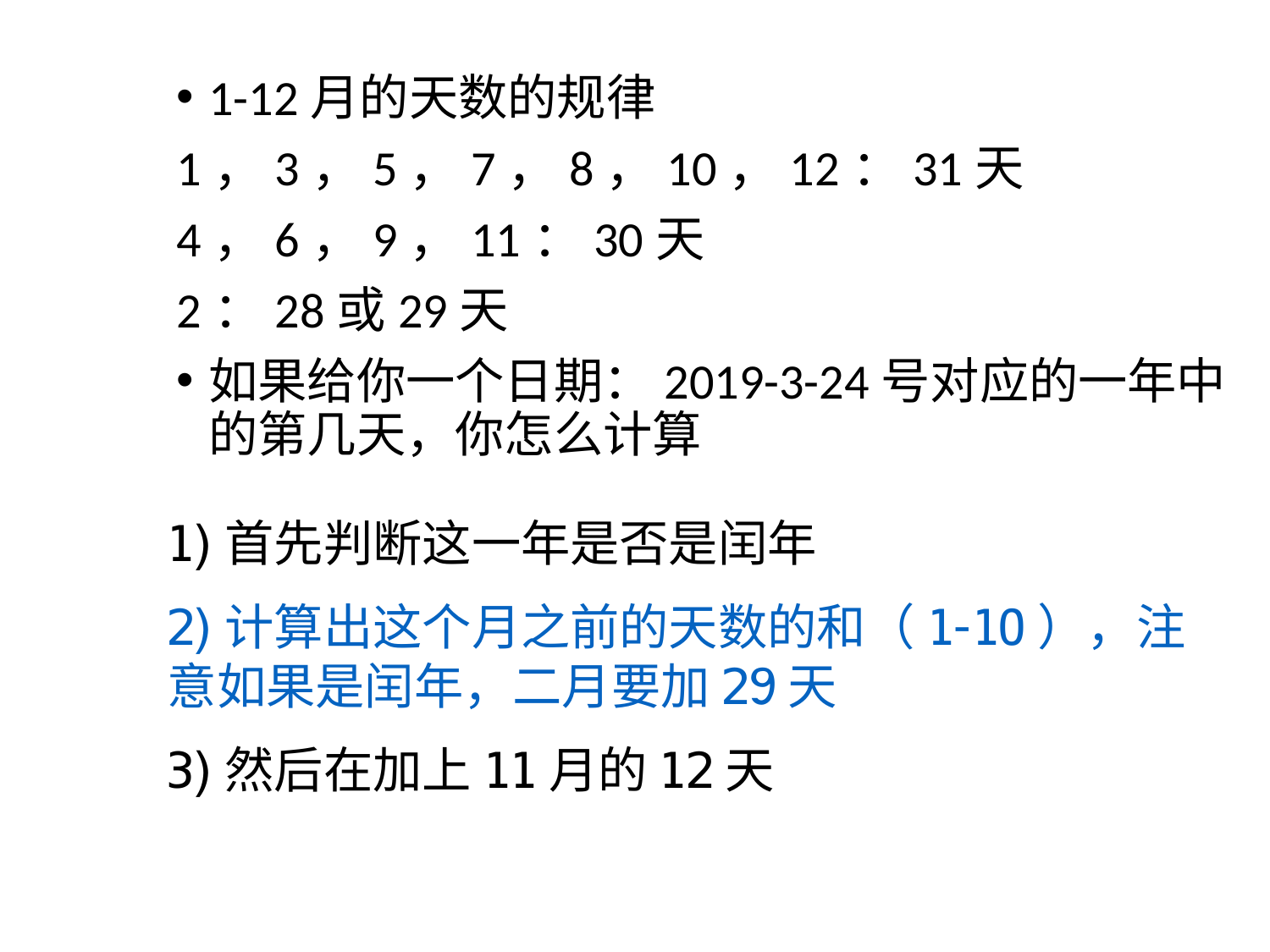

1-12月的天数的规律
1，3，5，7，8，10，12：31天
4，6，9，11：30天
2：28或29天
如果给你一个日期：2019-3-24号对应的一年中的第几天，你怎么计算

1)首先判断这一年是否是闰年
2)计算出这个月之前的天数的和（1-10），注意如果是闰年，二月要加29天
3)然后在加上11月的12天